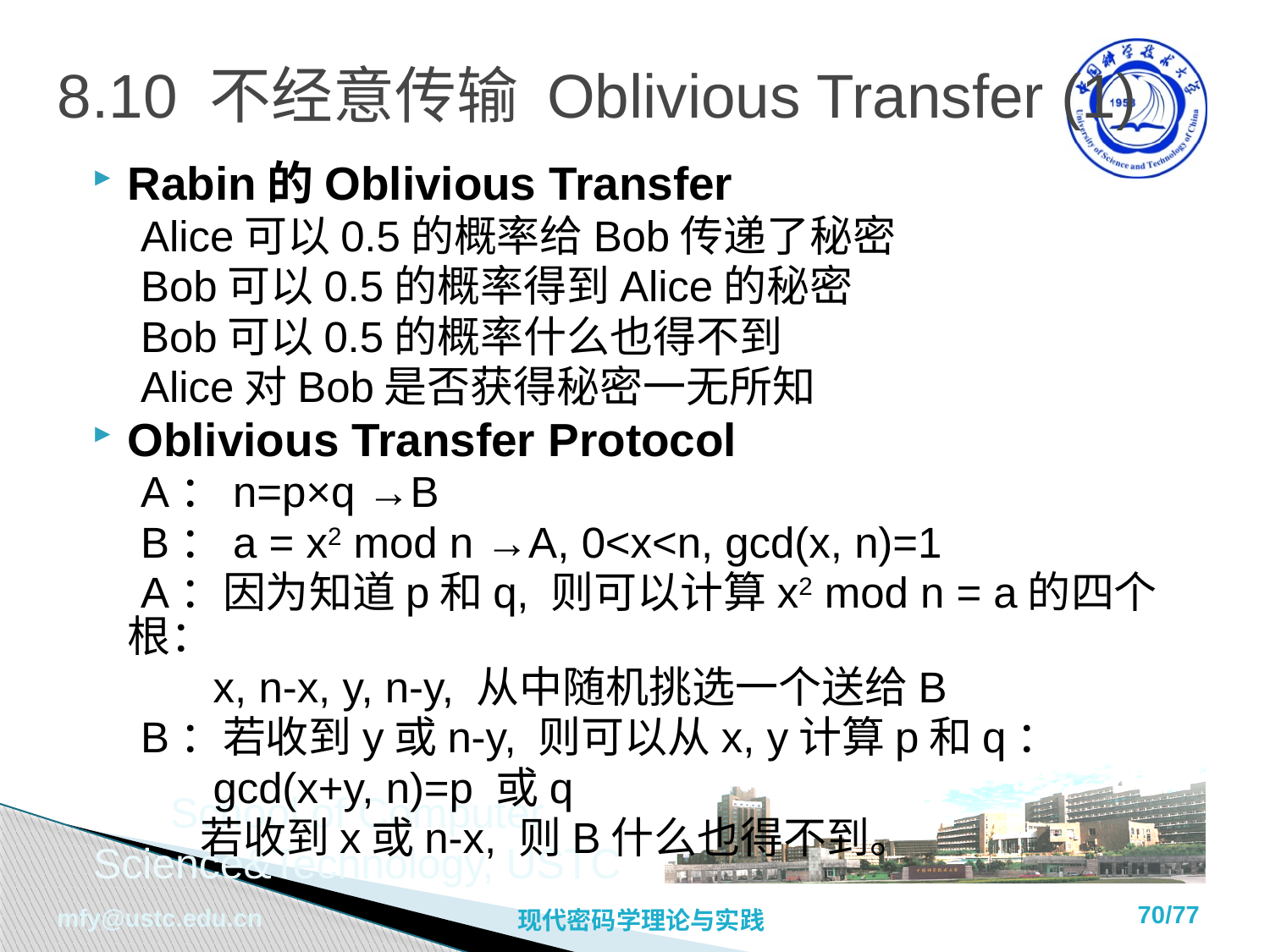

# 8.10 不经意传输 Oblivious Transfer (1)
Rabin的Oblivious Transfer
    Alice可以0.5的概率给Bob传递了秘密
    Bob可以0.5的概率得到Alice的秘密
    Bob可以0.5的概率什么也得不到
    Alice对Bob是否获得秘密一无所知
Oblivious Transfer Protocol
    A：n=p×q →B
    B：a = x2 mod n →A, 0<x<n, gcd(x, n)=1
    A：因为知道p和q, 则可以计算x2 mod n = a的四个根：
          x, n-x, y, n-y, 从中随机挑选一个送给B
    B：若收到y或n-y, 则可以从x, y计算p和q：
          gcd(x+y, n)=p 或q
          若收到x或n-x, 则B什么也得不到。